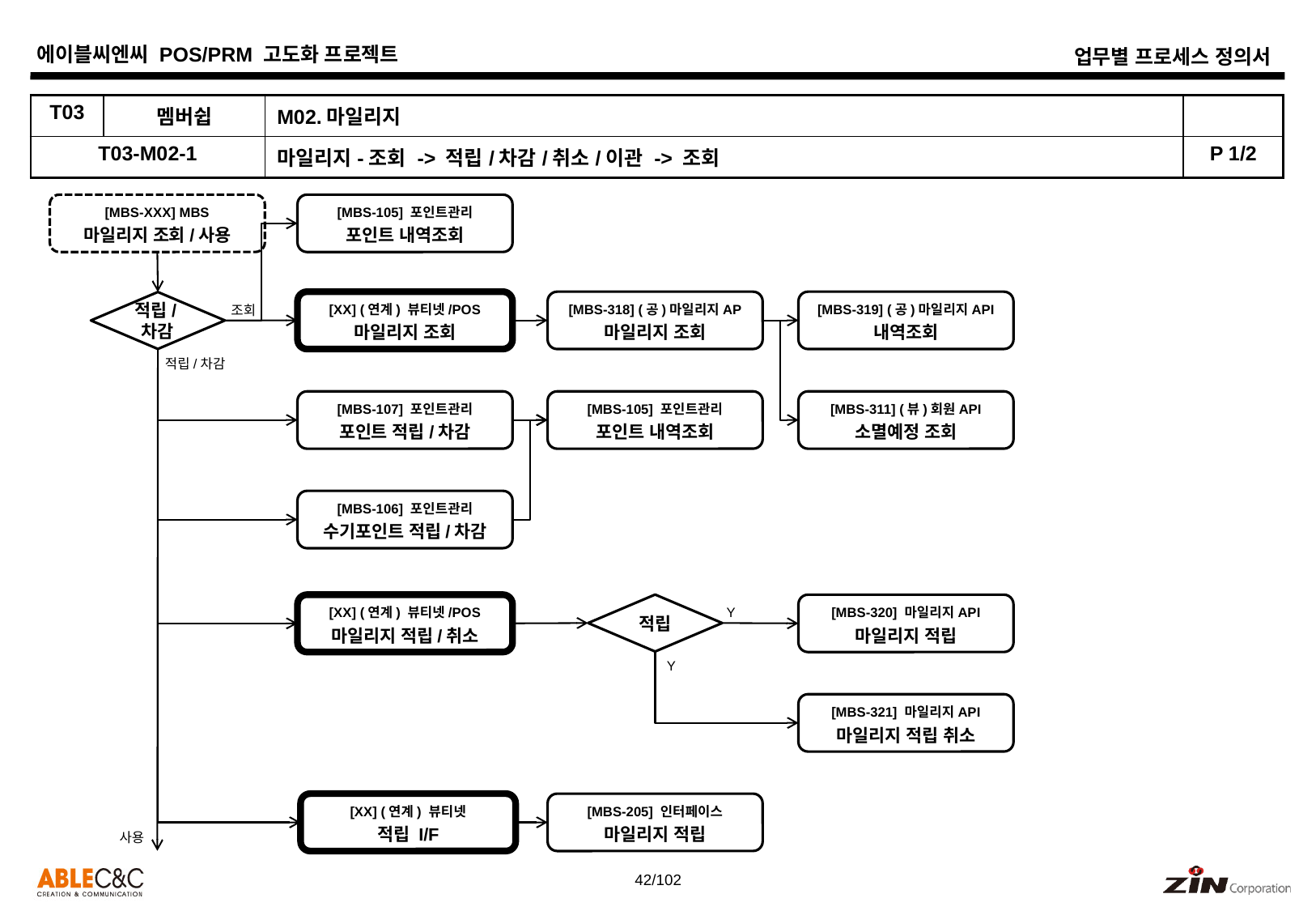

| T03 | 멤버쉽 | M02.마일리지 |  |
| --- | --- | --- | --- |
| T03-M02-1 |  | 마일리지-조회 -> 적립/차감/취소/이관 -> 조회 | P 1/2 |
[MBS-XXX] MBS
마일리지 조회/사용
[MBS-105] 포인트관리
포인트 내역조회
[XX] (연계) 뷰티넷/POS
마일리지 조회
[MBS-318] (공)마일리지AP
마일리지 조회
[MBS-319] (공)마일리지API
내역조회
적립/차감
조회
적립/차감
[MBS-107] 포인트관리
포인트 적립/차감
[MBS-105] 포인트관리
포인트 내역조회
[MBS-311] (뷰)회원API
소멸예정 조회
[MBS-106] 포인트관리
수기포인트 적립/차감
적립
[XX] (연계) 뷰티넷/POS
마일리지 적립/취소
[MBS-320] 마일리지API
마일리지 적립
Y
Y
[MBS-321] 마일리지API
마일리지 적립 취소
[XX] (연계) 뷰티넷
적립 I/F
[MBS-205] 인터페이스
마일리지 적립
사용